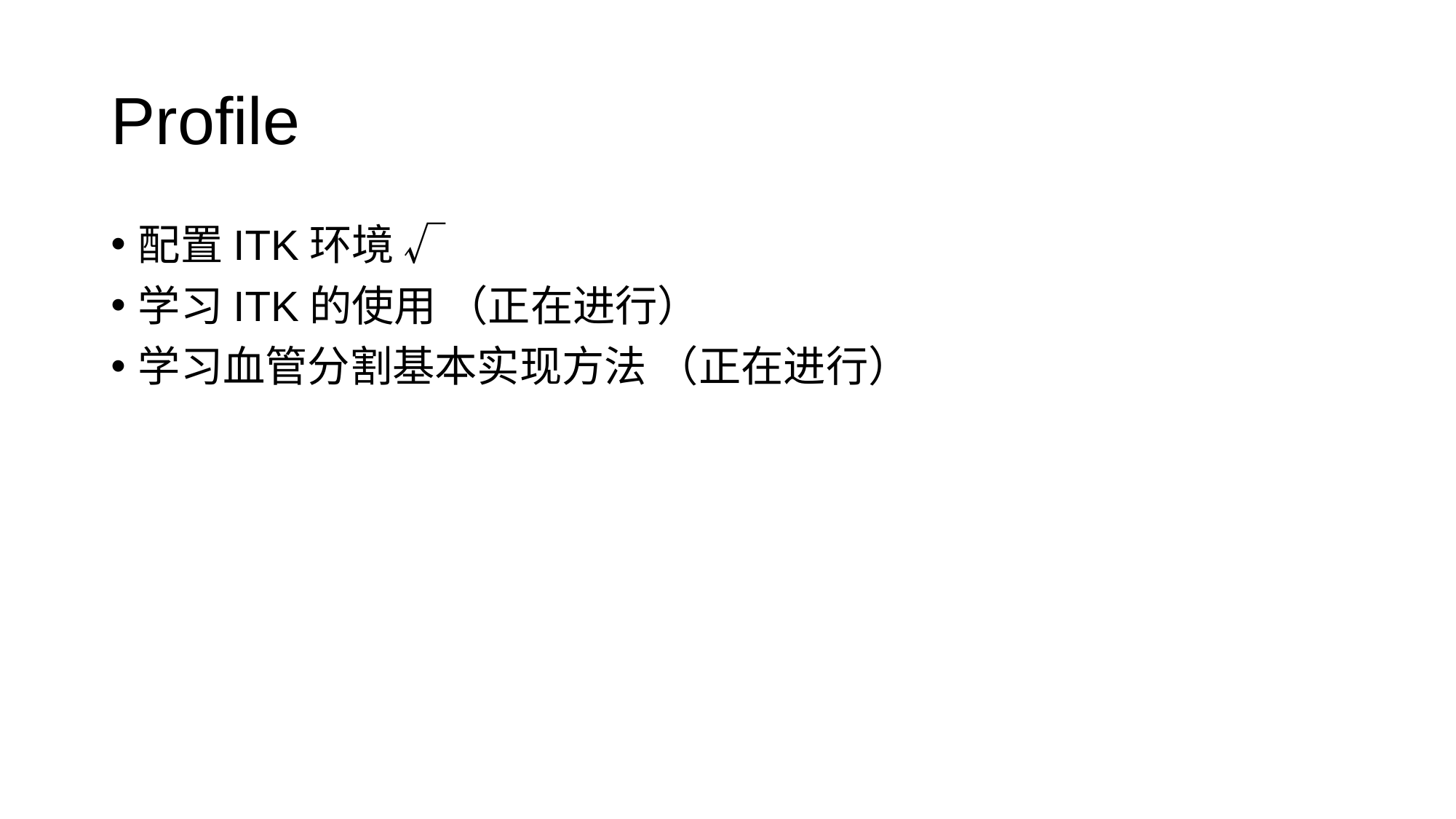

# Profile
配置ITK环境 √
学习ITK的使用 （正在进行）
学习血管分割基本实现方法 （正在进行）